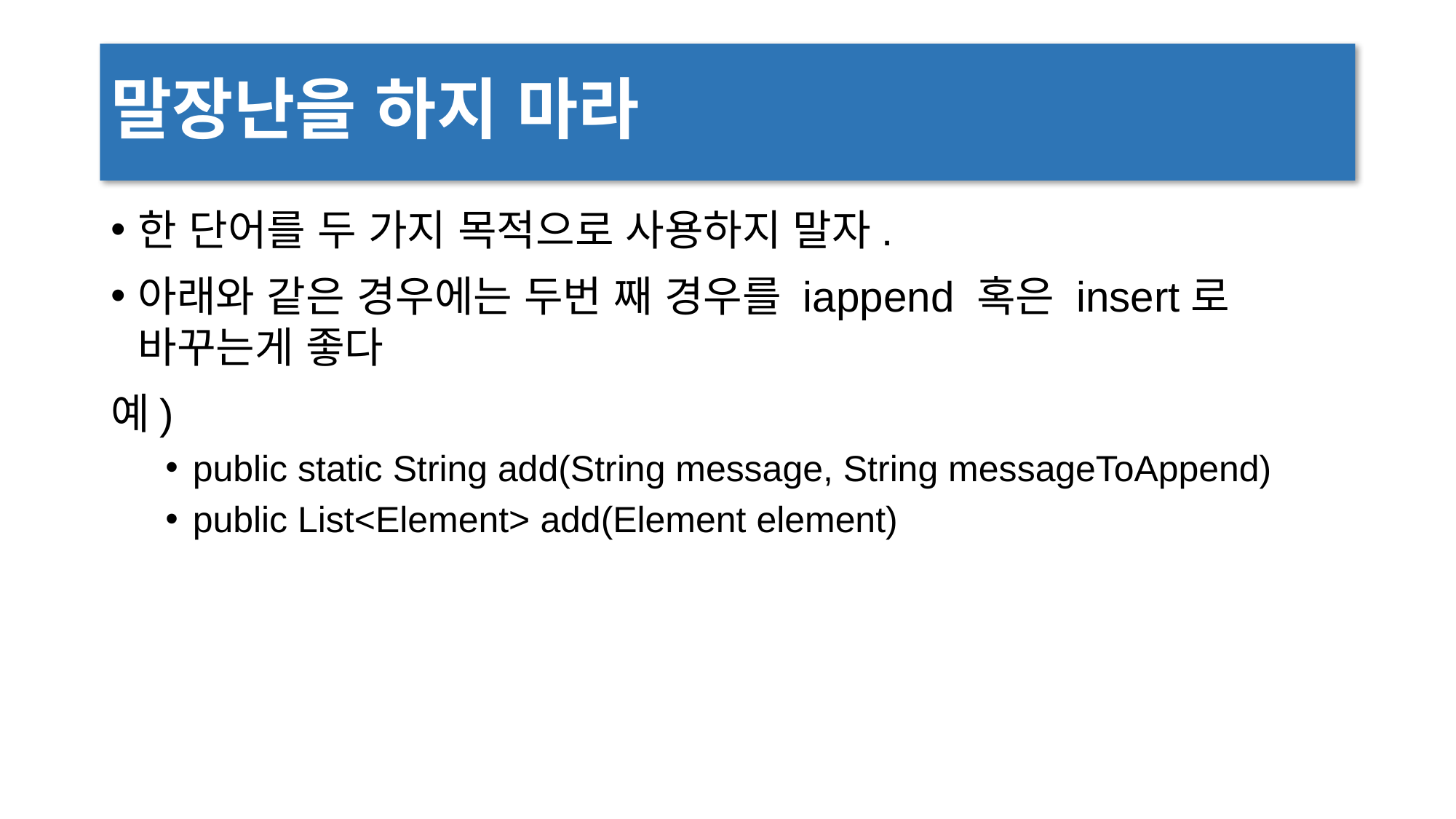

# 말장난을 하지 마라
한 단어를 두 가지 목적으로 사용하지 말자.
아래와 같은 경우에는 두번 째 경우를 iappend 혹은 insert로 바꾸는게 좋다
예)
public static String add(String message, String messageToAppend)
public List<Element> add(Element element)